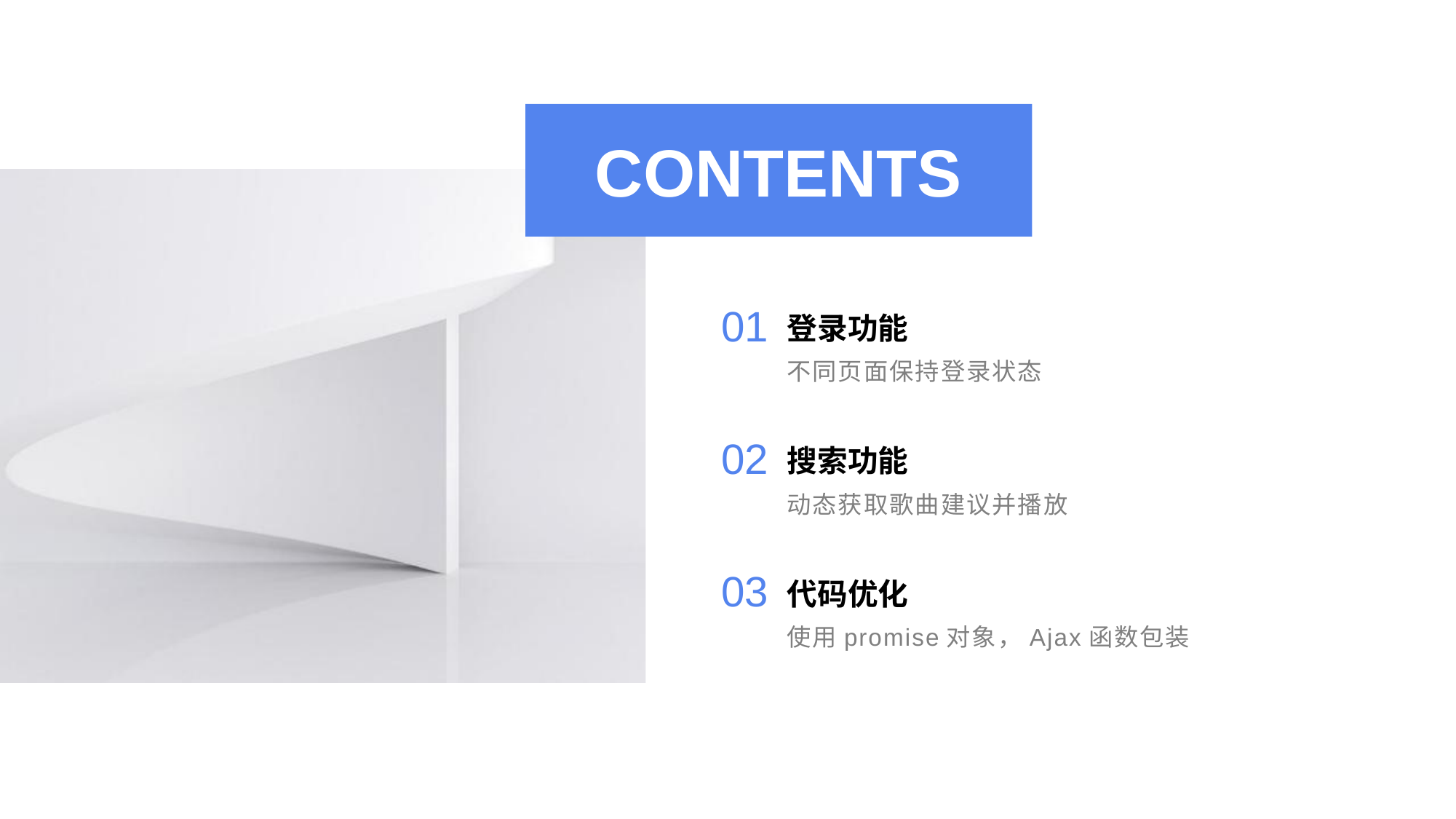

CONTENTS
登录功能
01
不同页面保持登录状态
搜索功能
02
动态获取歌曲建议并播放
代码优化
03
使用promise对象，Ajax函数包装